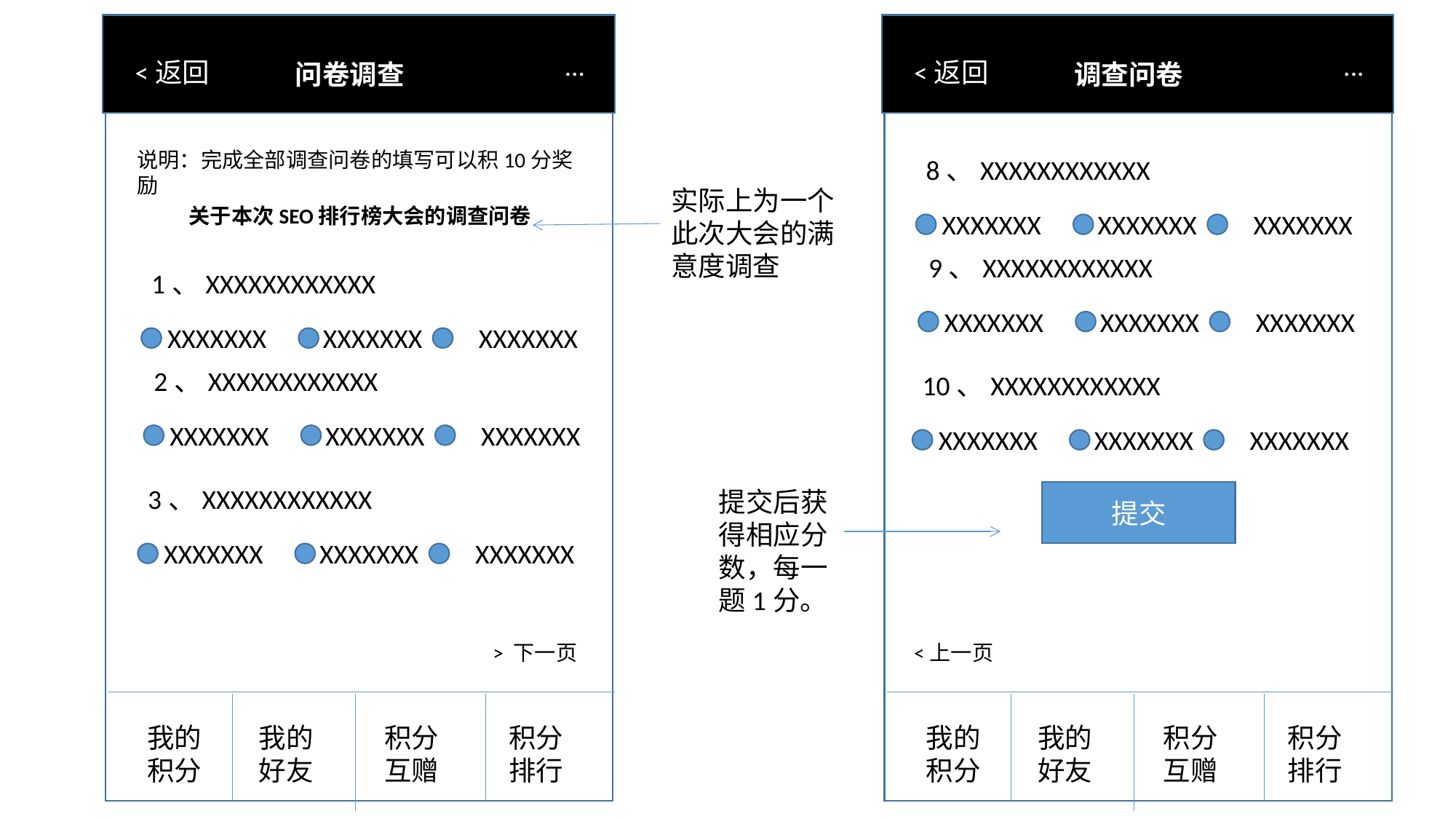

...
...
<返回
<返回
问卷调查
调查问卷
说明：完成全部调查问卷的填写可以积10分奖励
8、XXXXXXXXXXXX
XXXXXXX
XXXXXXX
XXXXXXX

实际上为一个此次大会的满意度调查
关于本次SEO排行榜大会的调查问卷
9、XXXXXXXXXXXX
XXXXXXX
XXXXXXX
XXXXXXX

1、XXXXXXXXXXXX
XXXXXXX
XXXXXXX
XXXXXXX

2、XXXXXXXXXXXX
XXXXXXX
XXXXXXX
XXXXXXX

10、XXXXXXXXXXXX
XXXXXXX
XXXXXXX
XXXXXXX

3、XXXXXXXXXXXX
XXXXXXX
XXXXXXX
XXXXXXX

提交后获得相应分数，每一题1分。
提交
> 下一页
<上一页
我的积分
我的好友
积分互赠
积分排行
我的积分
我的好友
积分互赠
积分排行